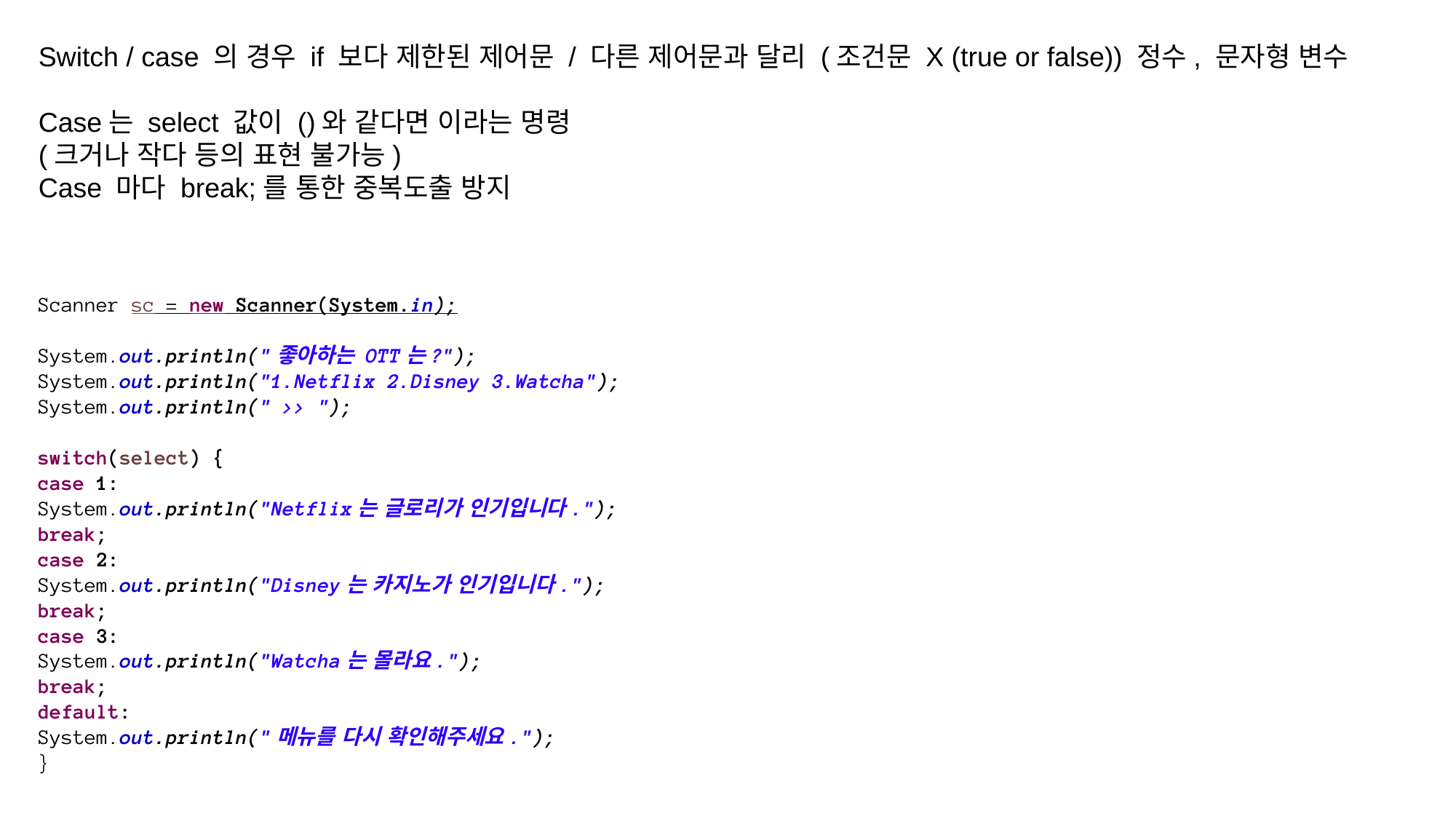

Switch / case 의 경우 if 보다 제한된 제어문 / 다른 제어문과 달리 (조건문 X (true or false)) 정수, 문자형 변수

Case는 select 값이 ()와 같다면 이라는 명령
(크거나 작다 등의 표현 불가능)
Case 마다 break;를 통한 중복도출 방지

Scanner sc = new Scanner(System.in);

System.out.println("좋아하는 OTT는?");
System.out.println("1.Netflix 2.Disney 3.Watcha");
System.out.println(" >> ");

switch(select) {
case 1:
System.out.println("Netflix는 글로리가 인기입니다.");
break;
case 2:
System.out.println("Disney는 카지노가 인기입니다.");
break;
case 3:
System.out.println("Watcha는 몰라요.");
break;
default:
System.out.println("메뉴를 다시 확인해주세요.");
}